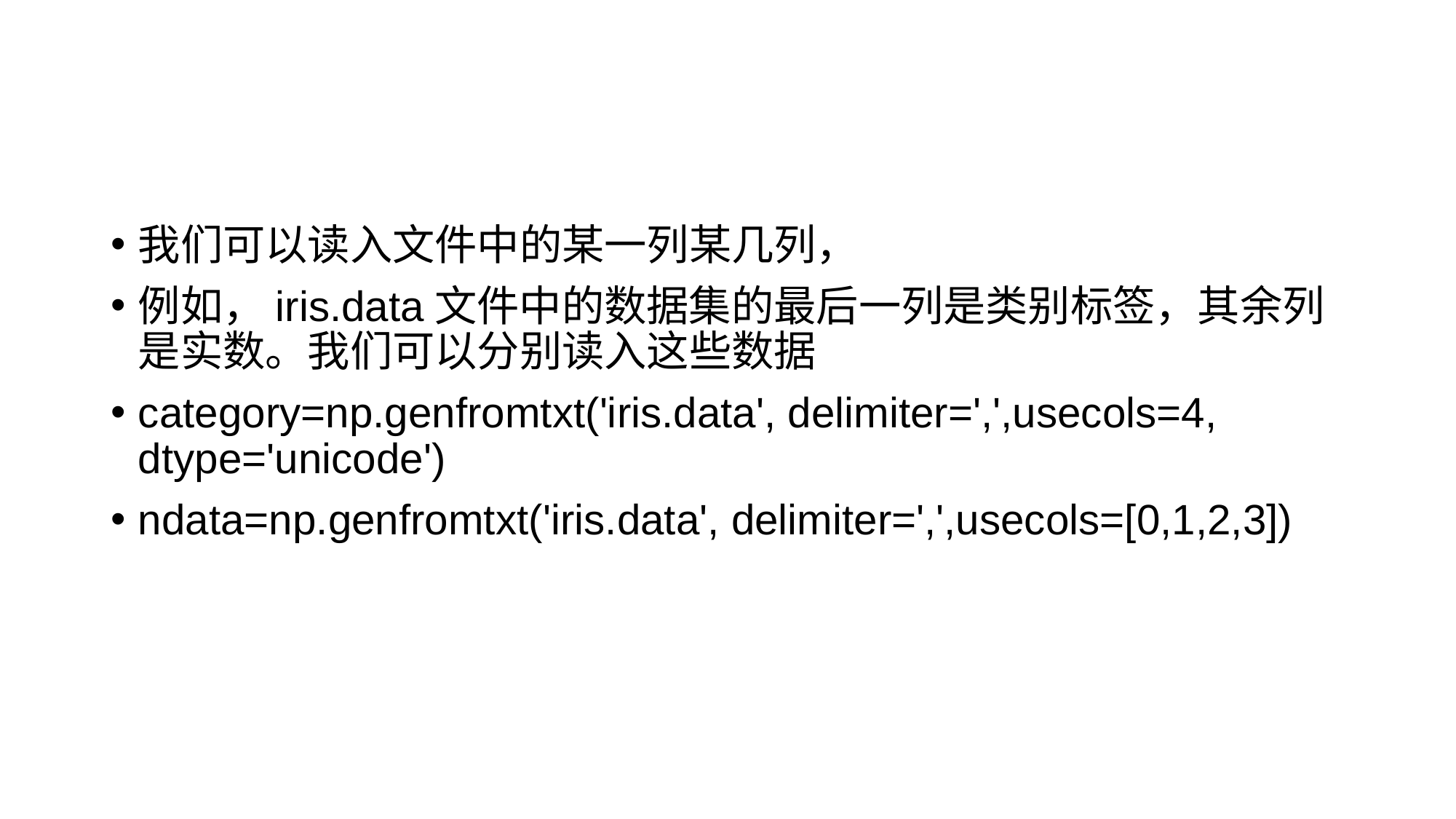

#
我们可以读入文件中的某一列某几列，
例如，iris.data文件中的数据集的最后一列是类别标签，其余列是实数。我们可以分别读入这些数据
category=np.genfromtxt('iris.data', delimiter=',',usecols=4, dtype='unicode')
ndata=np.genfromtxt('iris.data', delimiter=',',usecols=[0,1,2,3])